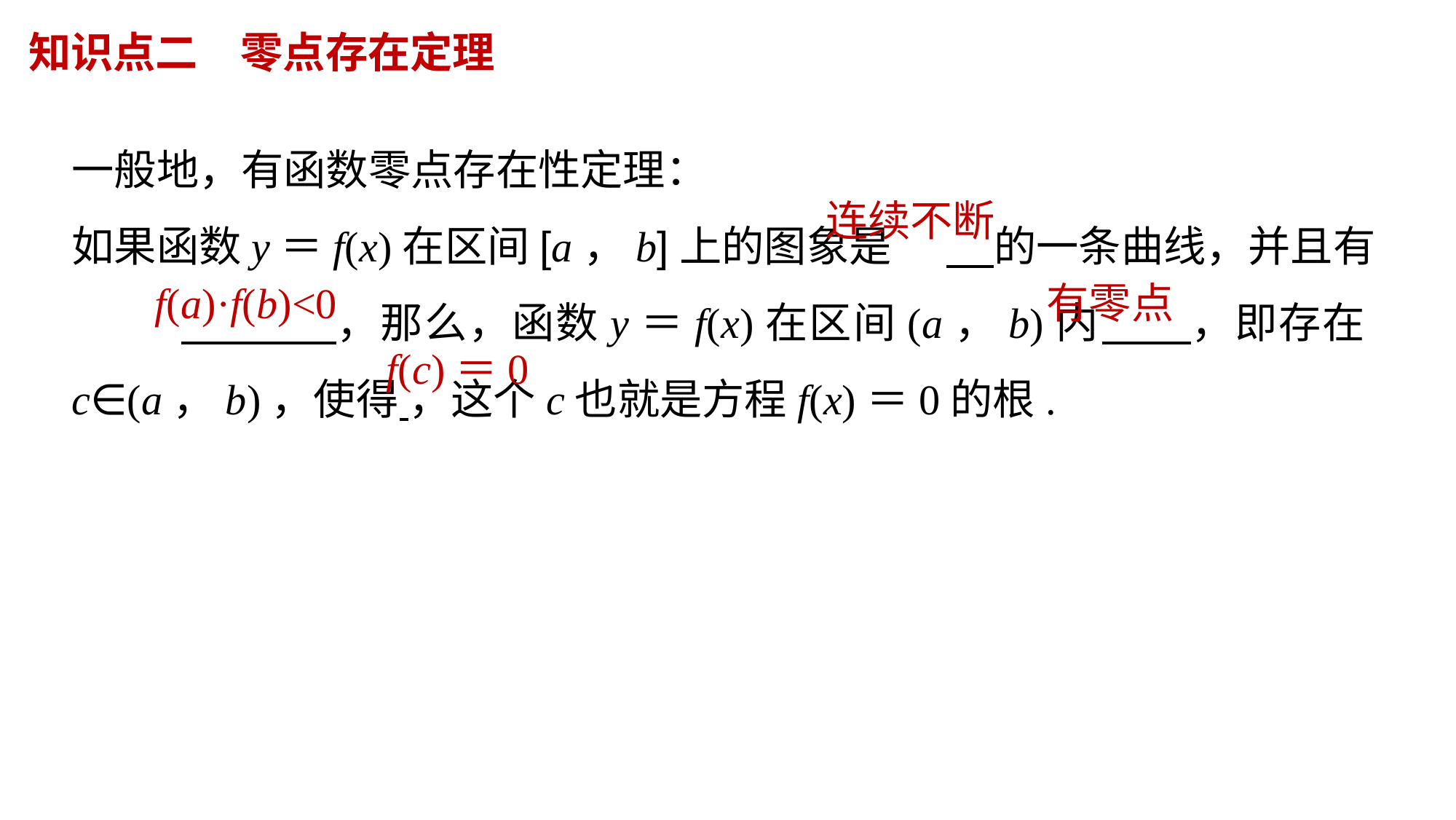

知识点二　零点存在定理
一般地，有函数零点存在性定理：
如果函数y＝f(x)在区间[a，b]上的图象是	     的一条曲线，并且有	              ，那么，函数y＝f(x)在区间(a，b)内	        ，即存在c∈(a，b)，使得	 ，这个c也就是方程f(x)＝0的根.

连续不断
f(a)·f(b)<0
有零点
f(c)＝0